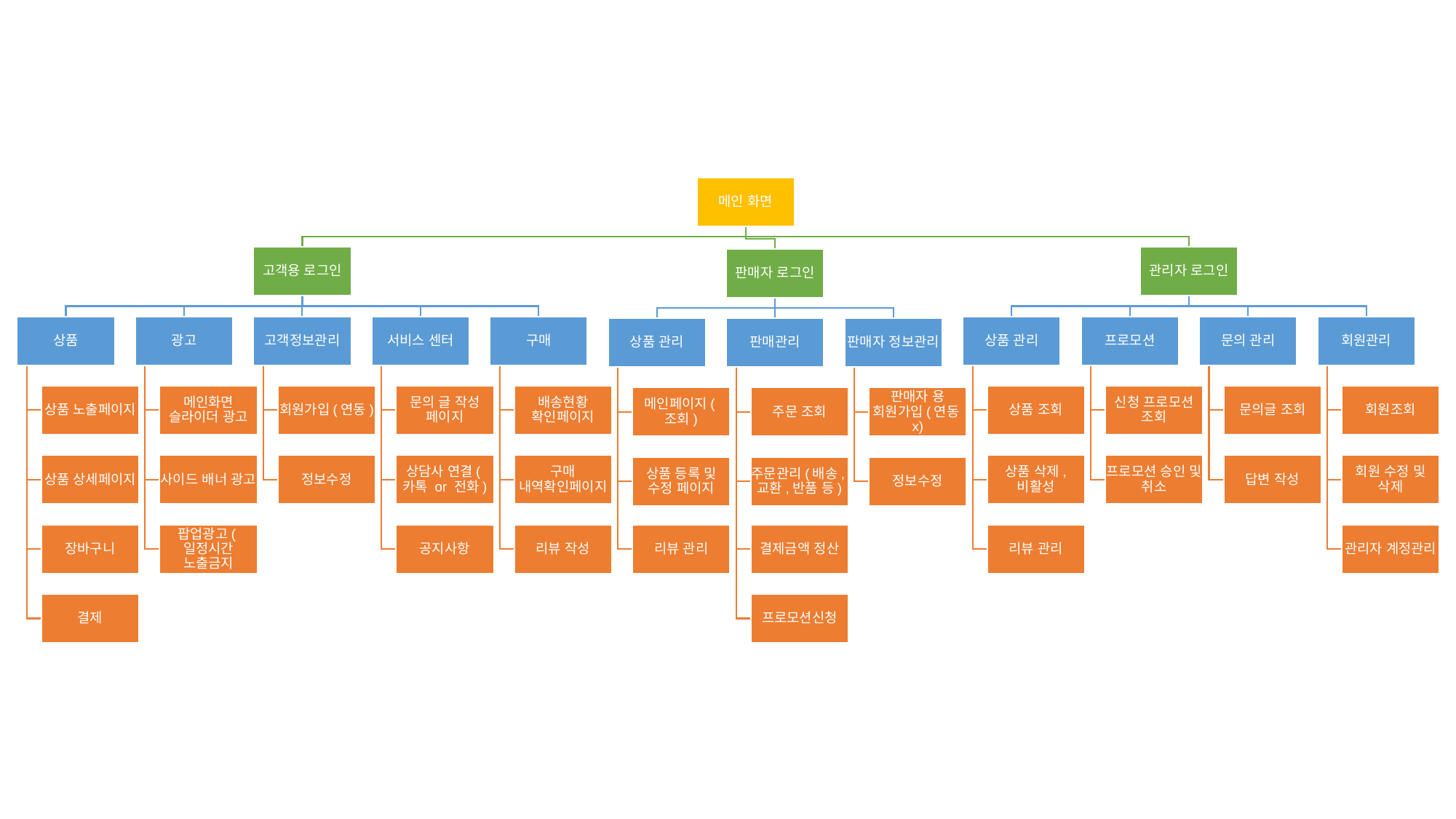

메인 화면
고객용 로그인
상품
상품 노출페이지
상품 상세페이지
장바구니
결제
광고
메인화면 슬라이더 광고
사이드 배너 광고
팝업광고(일정시간 노출금지
고객정보관리
회원가입(연동)
정보수정
서비스 센터
문의 글 작성 페이지
상담사 연결(카톡 or 전화)
공지사항
구매
배송현황 확인페이지
구매 내역확인페이지
리뷰 작성
판매자 로그인
상품 관리
메인페이지(조회)
상품 등록 및 수정 페이지
리뷰 관리
판매관리
주문 조회
주문관리(배송,교환,반품 등)
결제금액 정산
프로모션신청
판매자 정보관리
판매자 용 회원가입(연동x)
정보수정
관리자 로그인
상품 관리
상품 조회
상품 삭제, 비활성
리뷰 관리
프로모션
신청 프로모션 조회
프로모션 승인 및 취소
문의 관리
문의글 조회
답변 작성
회원관리
회원조회
회원 수정 및 삭제
관리자 계정관리